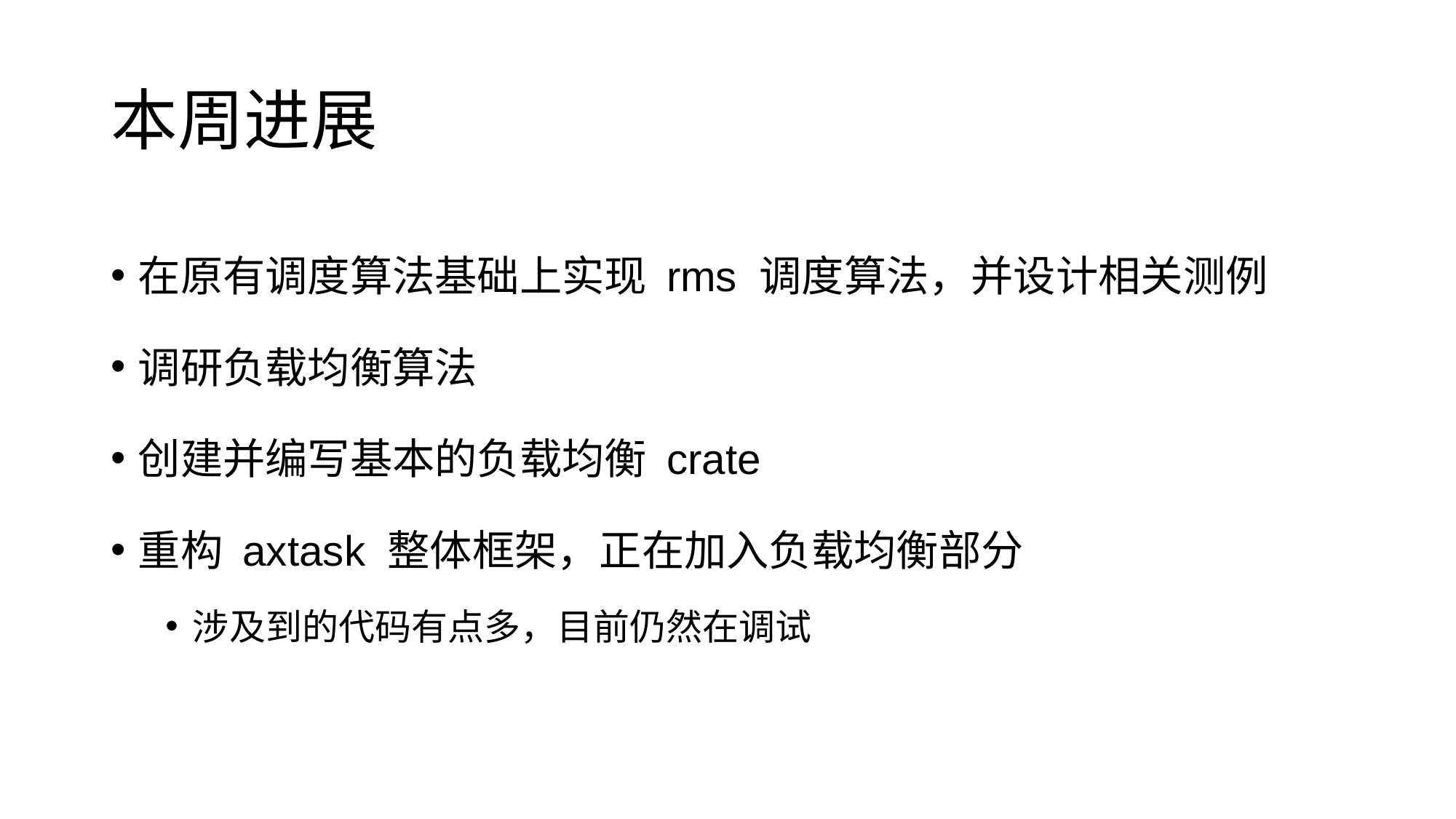

# 本周进展
在原有调度算法基础上实现 rms 调度算法，并设计相关测例
调研负载均衡算法
创建并编写基本的负载均衡 crate
重构 axtask 整体框架，正在加入负载均衡部分
涉及到的代码有点多，目前仍然在调试